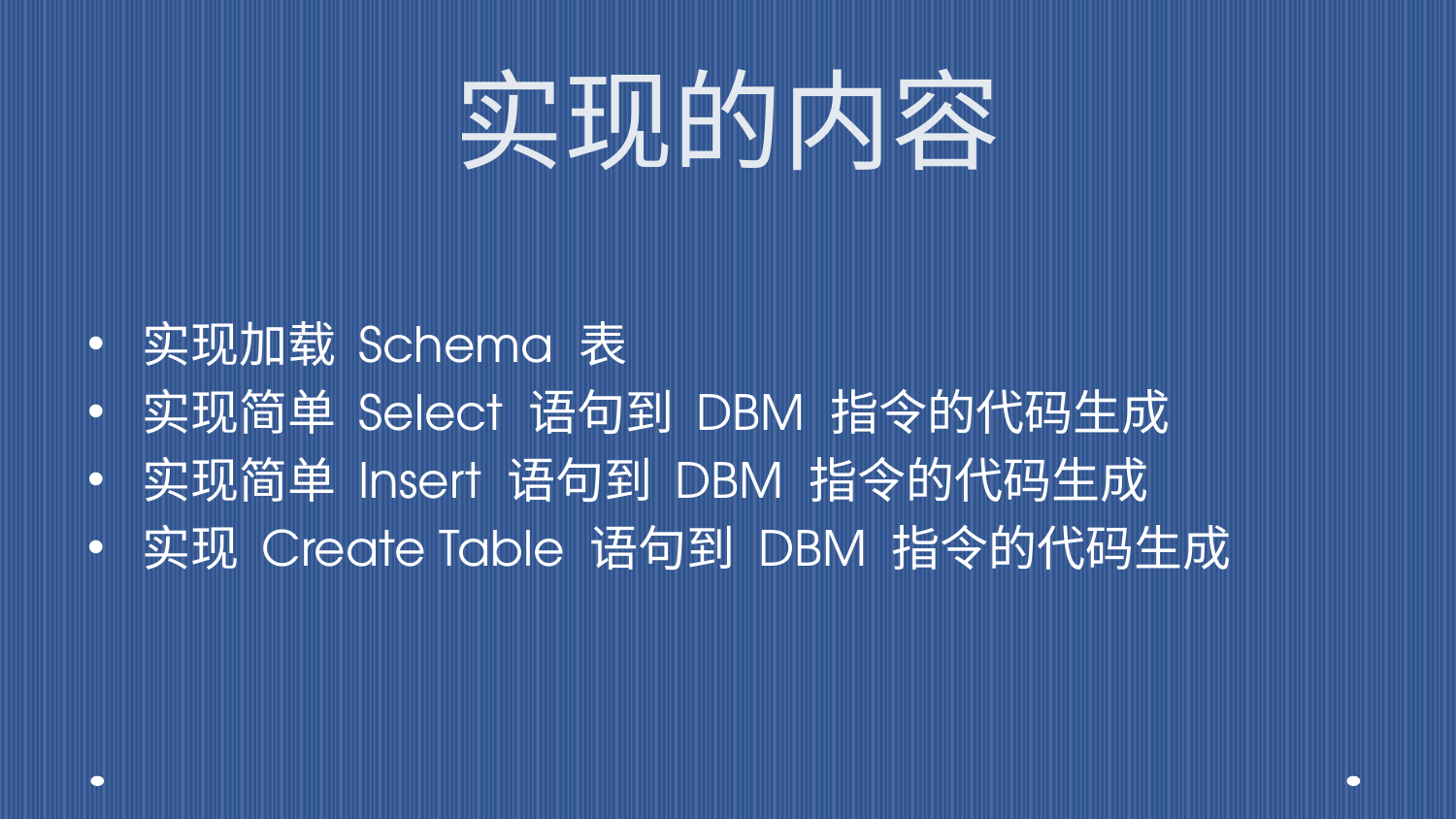

# 实现的内容
实现加载 Schema 表
实现简单 Select 语句到 DBM 指令的代码生成
实现简单 Insert 语句到 DBM 指令的代码生成
实现 Create Table 语句到 DBM 指令的代码生成